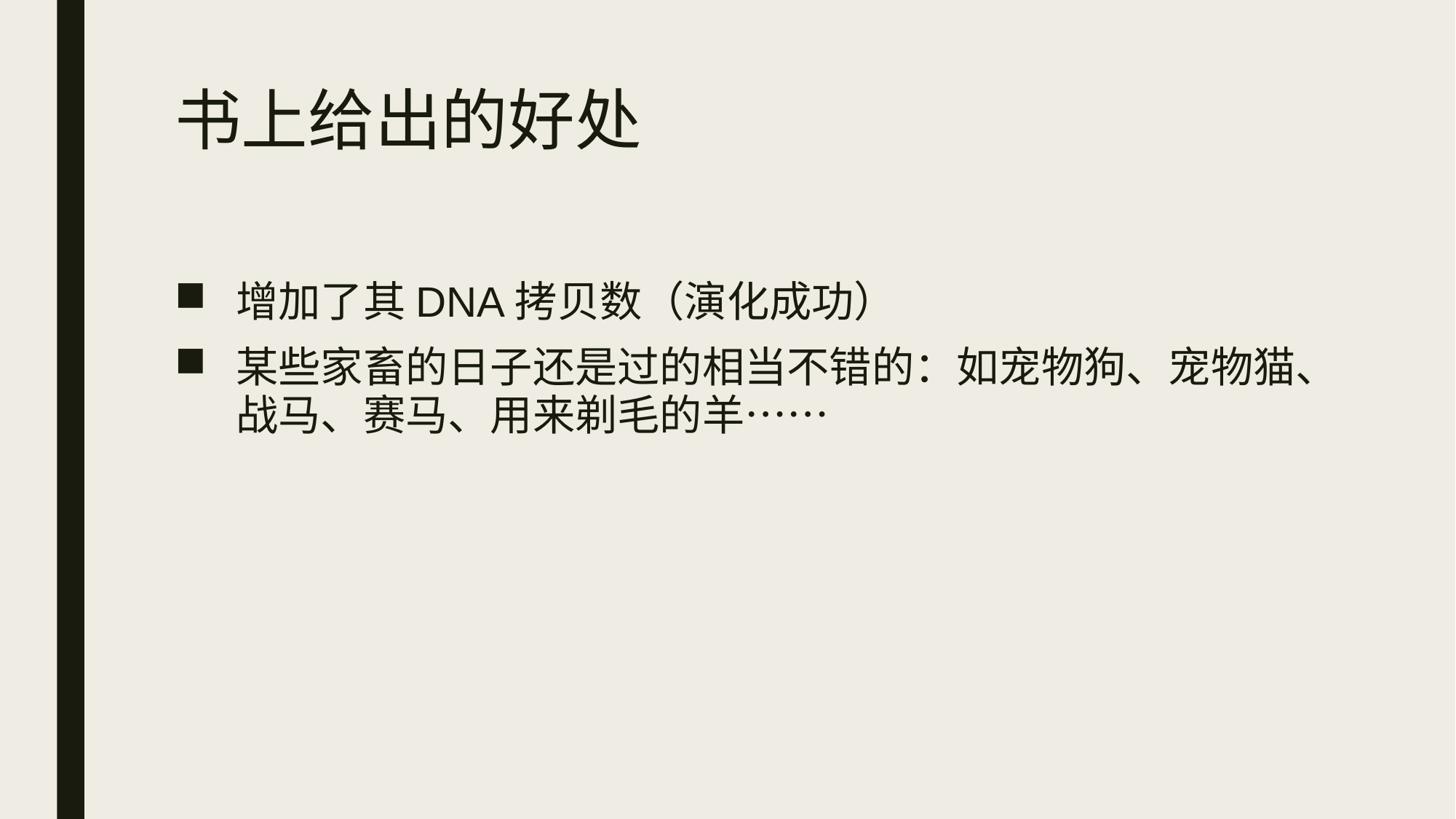

# 书上给出的好处
增加了其DNA拷贝数（演化成功）
某些家畜的日子还是过的相当不错的：如宠物狗、宠物猫、战马、赛马、用来剃毛的羊……